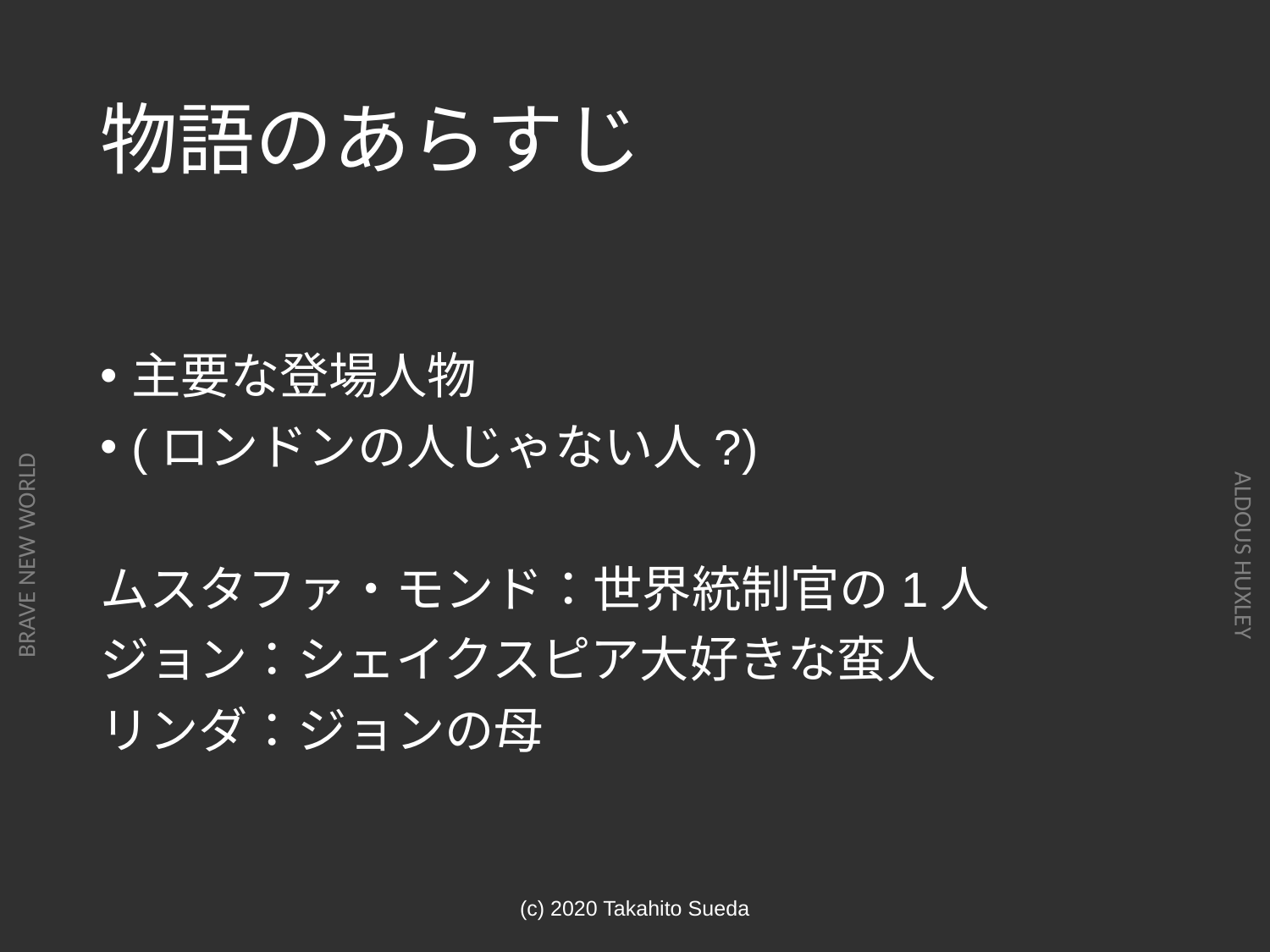

# 物語のあらすじ
主要な登場人物
(ロンドンの人じゃない人?)

ムスタファ・モンド：世界統制官の1人
ジョン：シェイクスピア大好きな蛮人
リンダ：ジョンの母
(c) 2020 Takahito Sueda